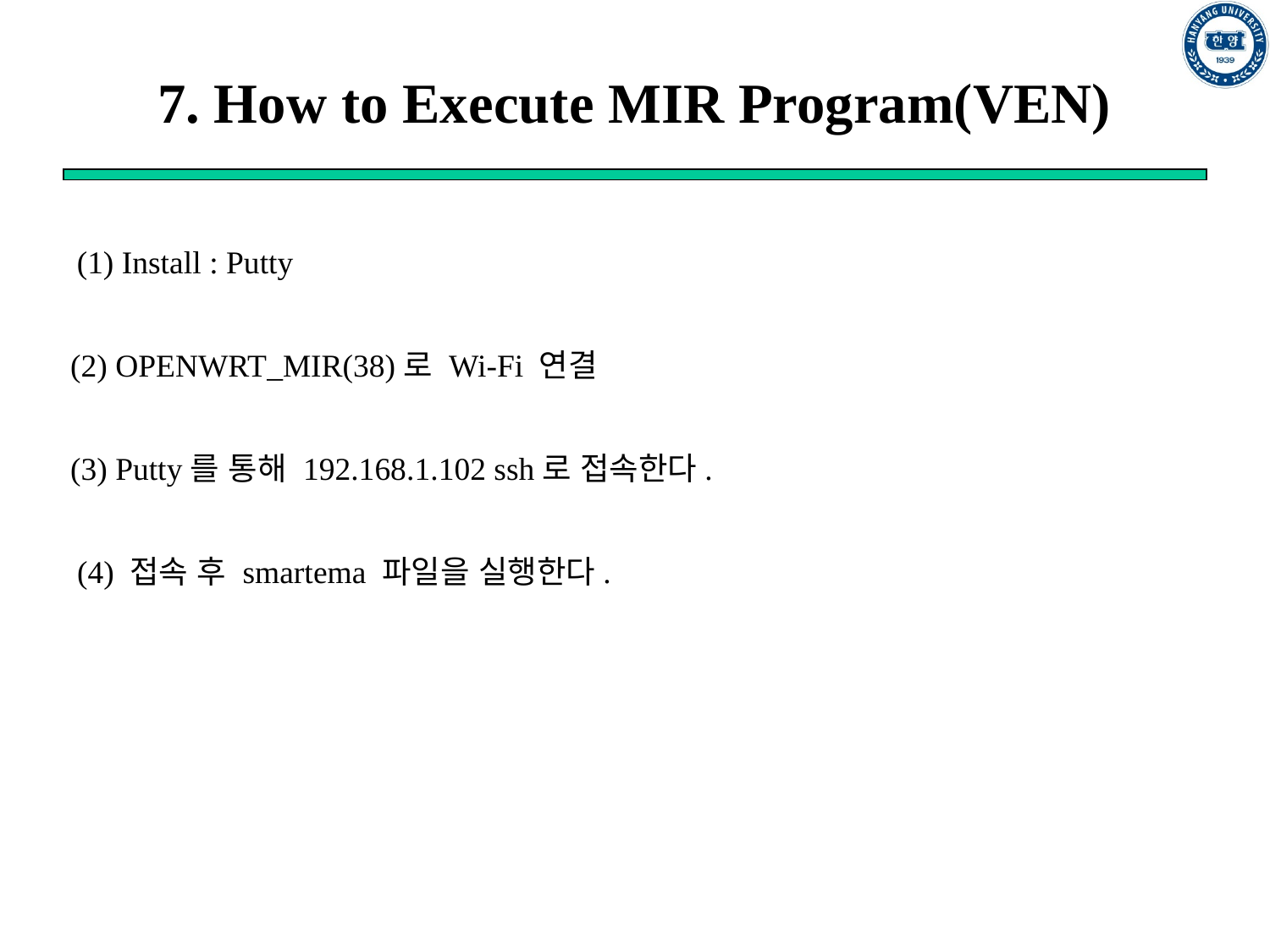

# 7. How to Execute MIR Program(VEN)
(1) Install : Putty
(2) OPENWRT_MIR(38)로 Wi-Fi 연결
(3) Putty를 통해 192.168.1.102 ssh로 접속한다.
(4) 접속 후 smartema 파일을 실행한다.